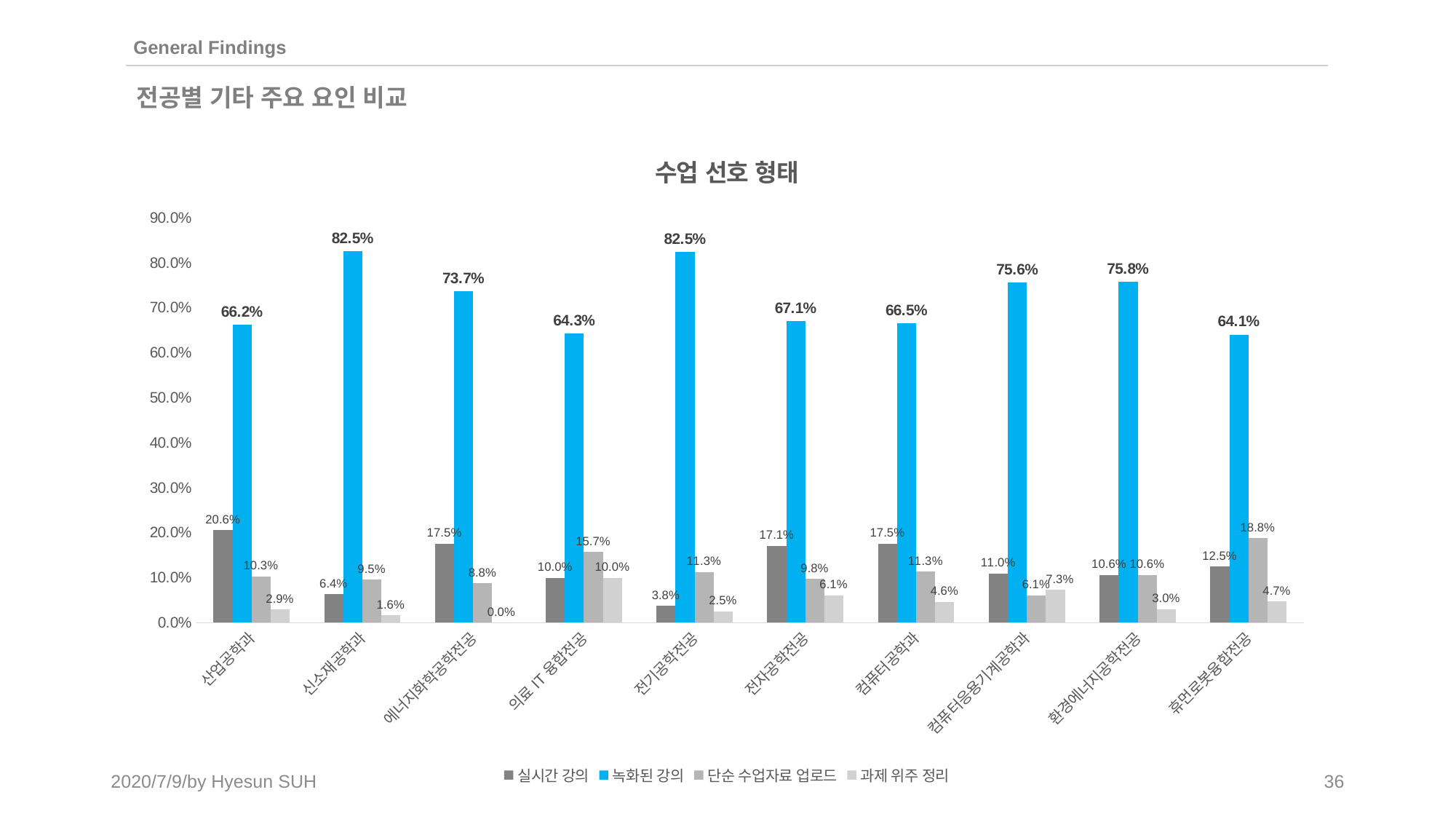

General Findings
전공별 기타 주요 요인 비교

### Chart: 수업 선호 형태

| Category | 실시간 강의 | 녹화된 강의 | 단순 수업자료 업로드 | 과제 위주 정리 |
|---|---|---|---|---|
| 산업공학과 | 0.2059 | 0.6618 | 0.1029 | 0.0294 |
| 신소재공학과 | 0.0635 | 0.8254 | 0.0952 | 0.0159 |
| 에너지화학공학전공 | 0.1754 | 0.7368 | 0.0877 | 0.0 |
| 의료IT융합전공 | 0.1 | 0.6429 | 0.1571 | 0.1 |
| 전기공학전공 | 0.0375 | 0.825 | 0.1125 | 0.025 |
| 전자공학전공 | 0.1707 | 0.6707 | 0.0976 | 0.061 |
| 컴퓨터공학과 | 0.1753 | 0.665 | 0.1134 | 0.0464 |
| 컴퓨터응용기계공학과 | 0.1098 | 0.7561 | 0.061 | 0.0732 |
| 환경에너지공학전공 | 0.1061 | 0.7576 | 0.1061 | 0.0303 |
| 휴먼로봇융합전공 | 0.125 | 0.6406 | 0.1875 | 0.0469 |
2020/7/9/by Hyesun SUH
36